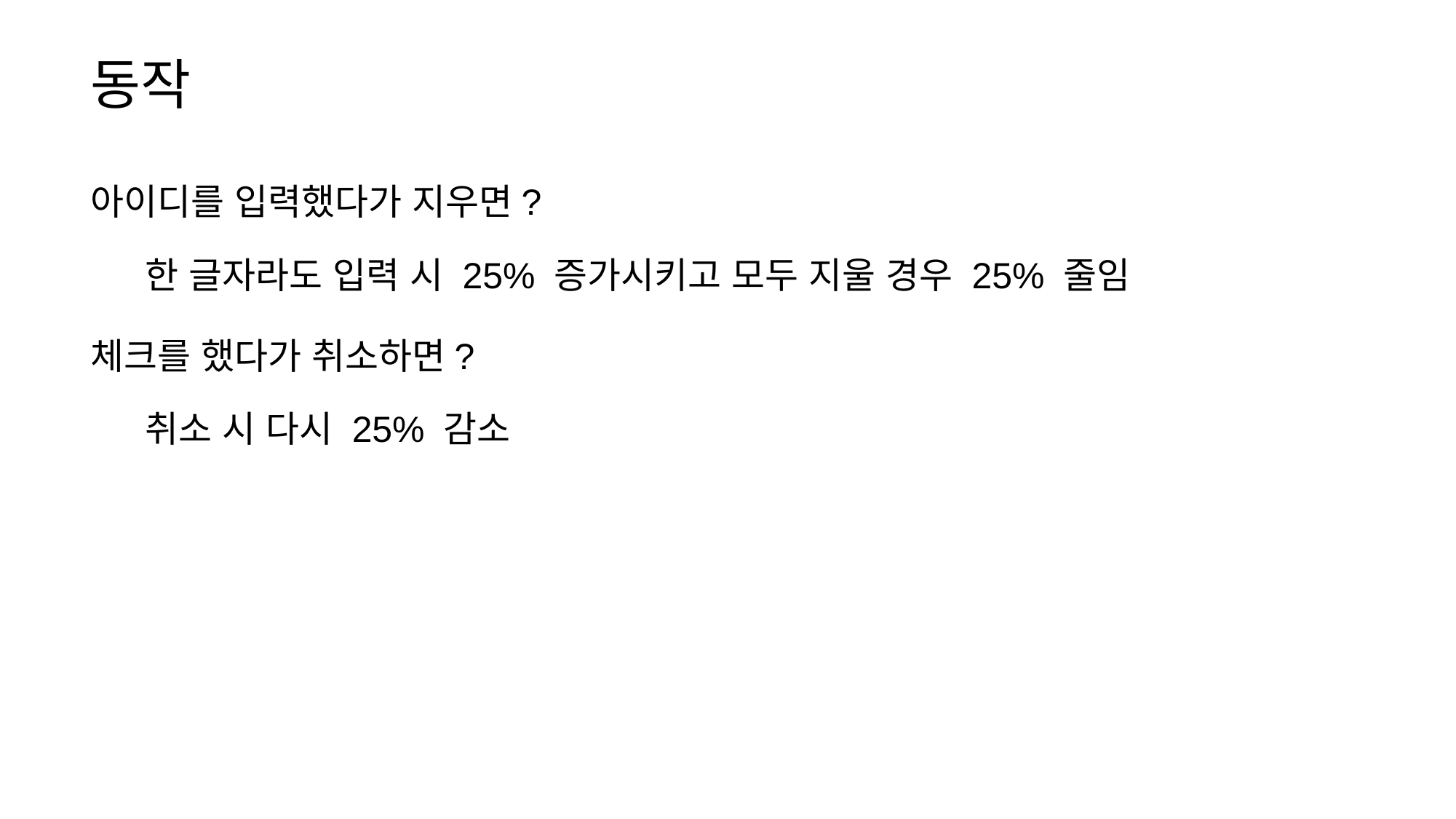

# 동작
아이디를 입력했다가 지우면?
한 글자라도 입력 시 25% 증가시키고 모두 지울 경우 25% 줄임
체크를 했다가 취소하면?
취소 시 다시 25% 감소